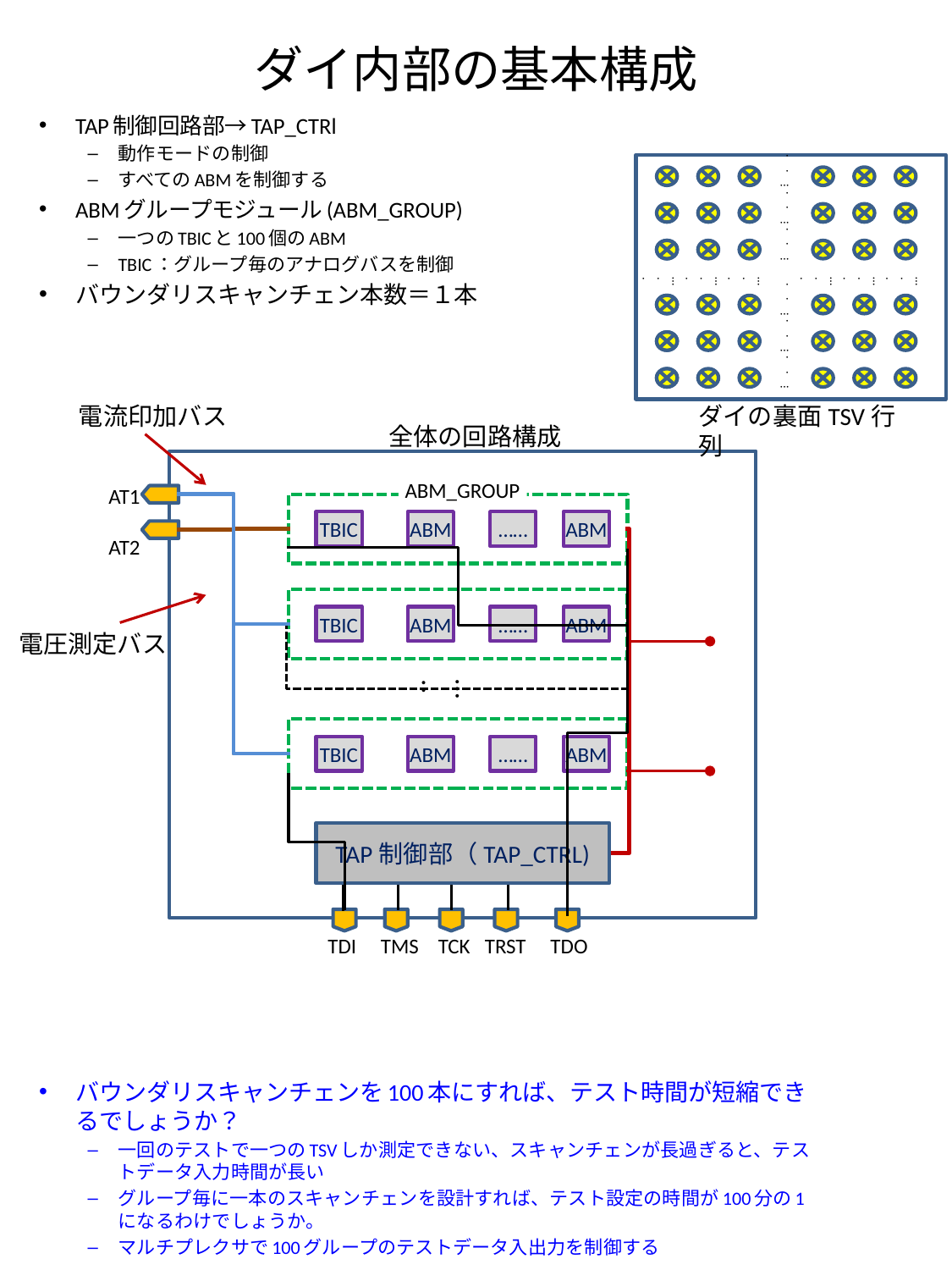

# ダイ内部の基本構成
TAP制御回路部→TAP_CTRl
動作モードの制御
すべてのABMを制御する
ABMグループモジュール(ABM_GROUP)
一つのTBICと100個のABM
TBIC：グループ毎のアナログバスを制御
バウンダリスキャンチェン本数＝１本

バウンダリスキャンチェンを100本にすれば、テスト時間が短縮できるでしょうか？
一回のテストで一つのTSVしか測定できない、スキャンチェンが長過ぎると、テストデータ入力時間が長い
グループ毎に一本のスキャンチェンを設計すれば、テスト設定の時間が100分の1になるわけでしょうか。
マルチプレクサで100グループのテストデータ入出力を制御する

…..

…..

…..
…..
…..
…..
…..
…..
…..

…..

…..

…..
電流印加バス
ダイの裏面TSV行列
全体の回路構成

AT1

AT2

ABM_GROUP

TBIC
ABM
……
ABM

TBIC
ABM
……
ABM
…..

TBIC
ABM
……
ABM

TDI     TMS    TCK   TRST     TDO
電圧測定バス
TAP制御部（TAP_CTRL)